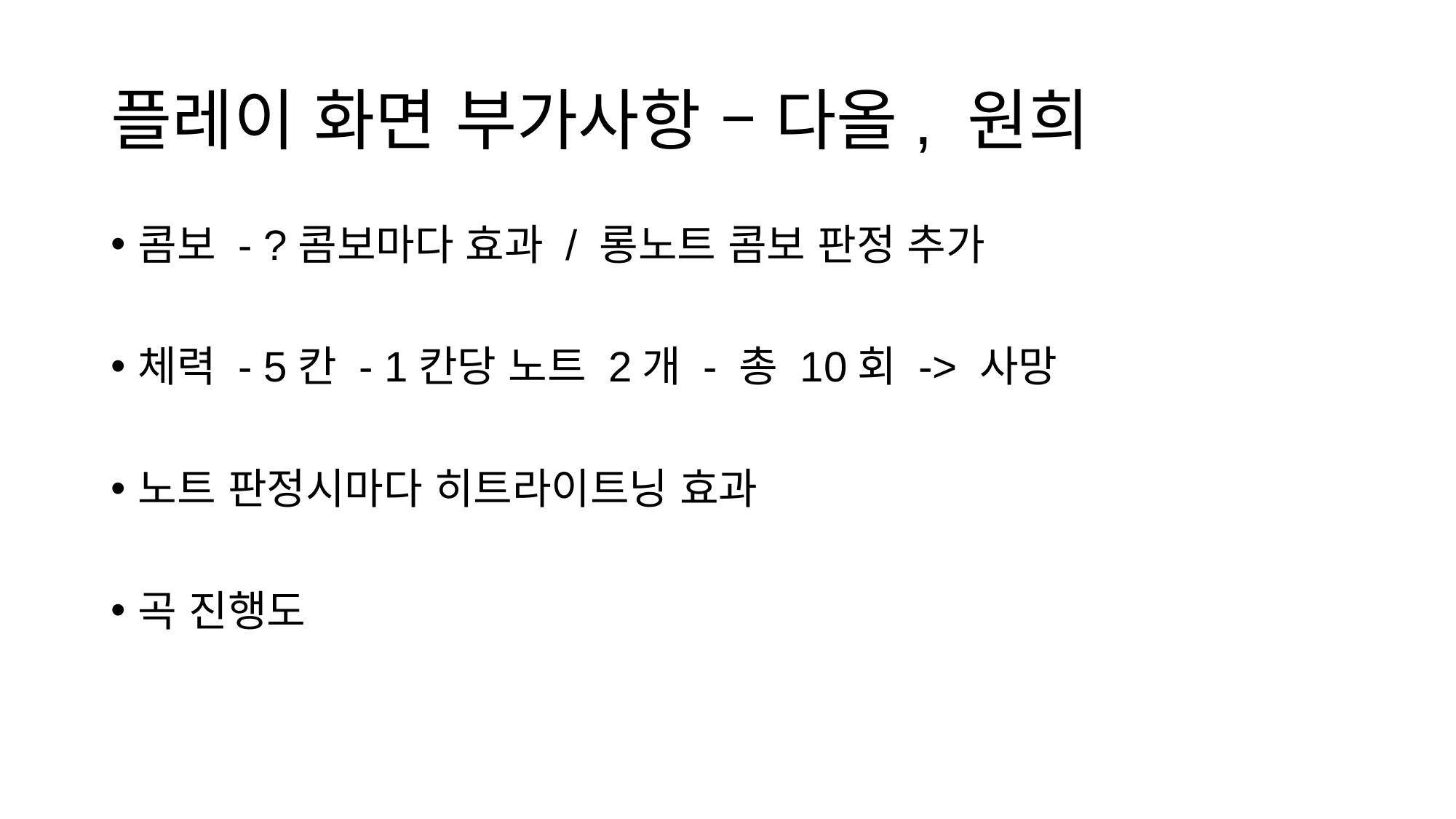

# 플레이 화면 부가사항 – 다올, 원희
콤보 - ?콤보마다 효과 / 롱노트 콤보 판정 추가

체력 - 5칸 - 1칸당 노트 2개 - 총 10회 -> 사망

노트 판정시마다 히트라이트닝 효과

곡 진행도